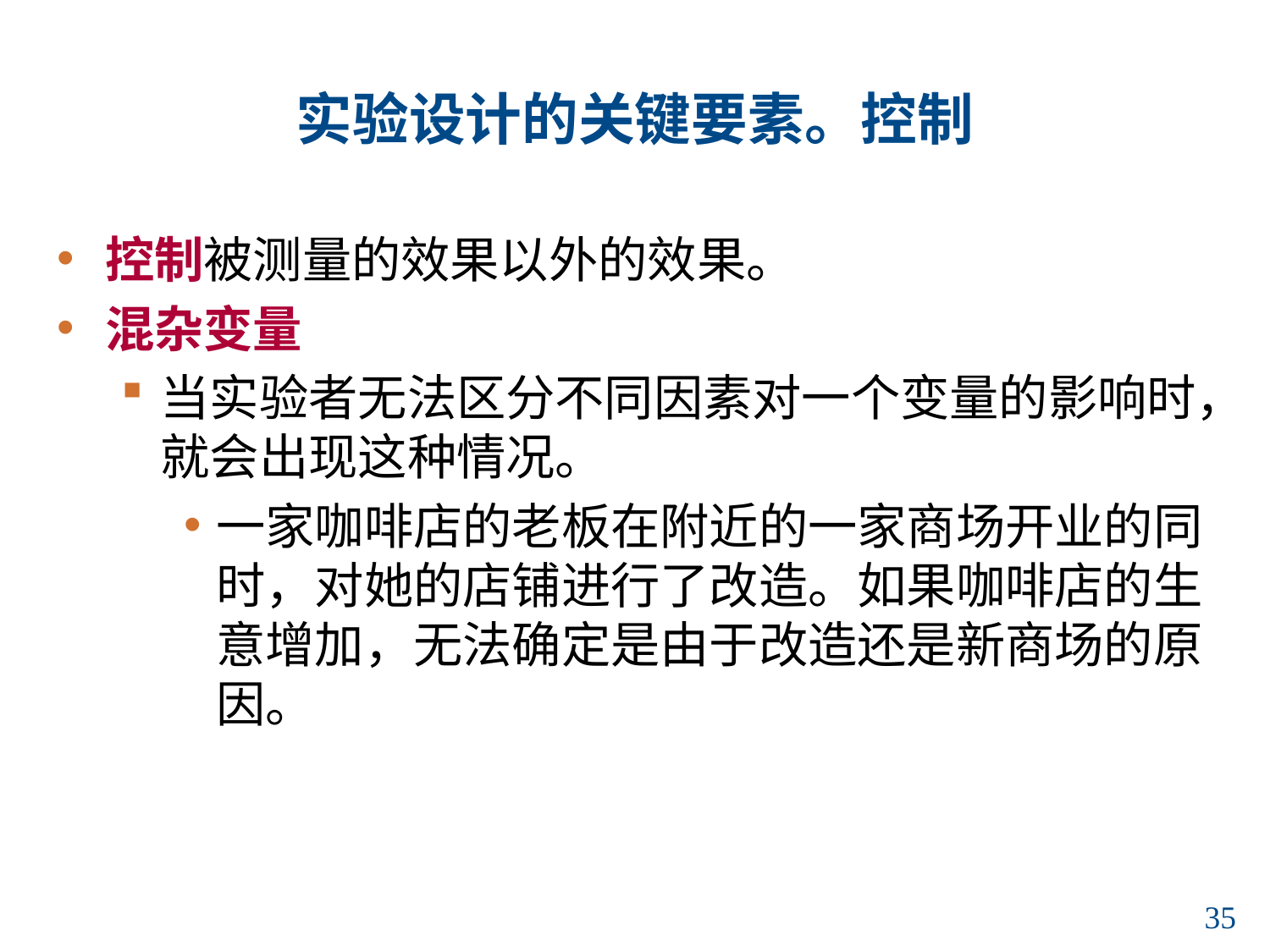

# 实验设计的关键要素。控制
控制被测量的效果以外的效果。
混杂变量
当实验者无法区分不同因素对一个变量的影响时，就会出现这种情况。
一家咖啡店的老板在附近的一家商场开业的同时，对她的店铺进行了改造。如果咖啡店的生意增加，无法确定是由于改造还是新商场的原因。
35